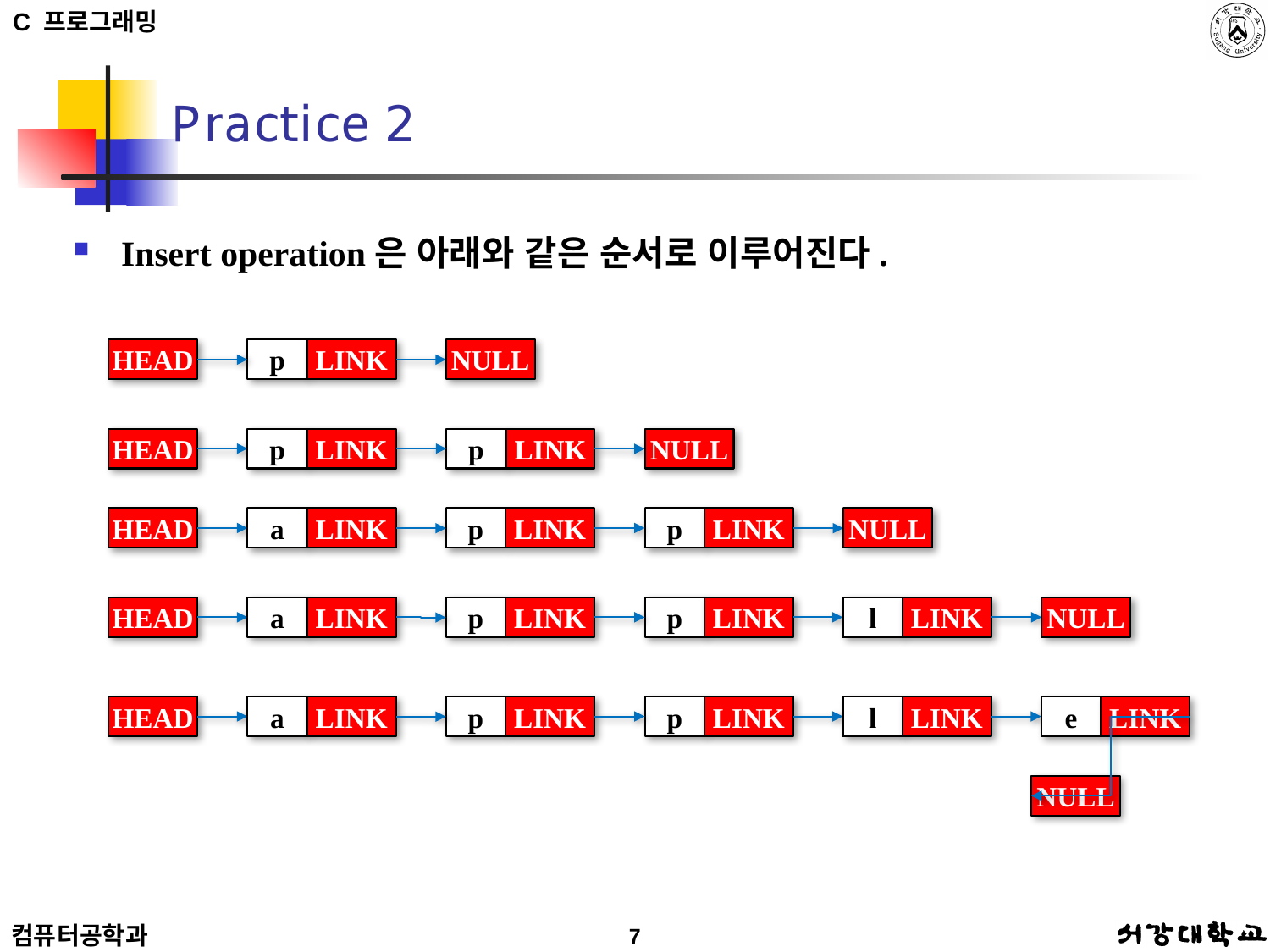

# Practice 2
Insert operation은 아래와 같은 순서로 이루어진다.
HEAD
p
LINK
NULL
HEAD
p
LINK
p
LINK
NULL
HEAD
a
LINK
p
LINK
p
LINK
NULL
HEAD
a
LINK
p
LINK
p
LINK
l
LINK
NULL
HEAD
a
LINK
p
LINK
p
LINK
l
LINK
e
LINK
NULL
7